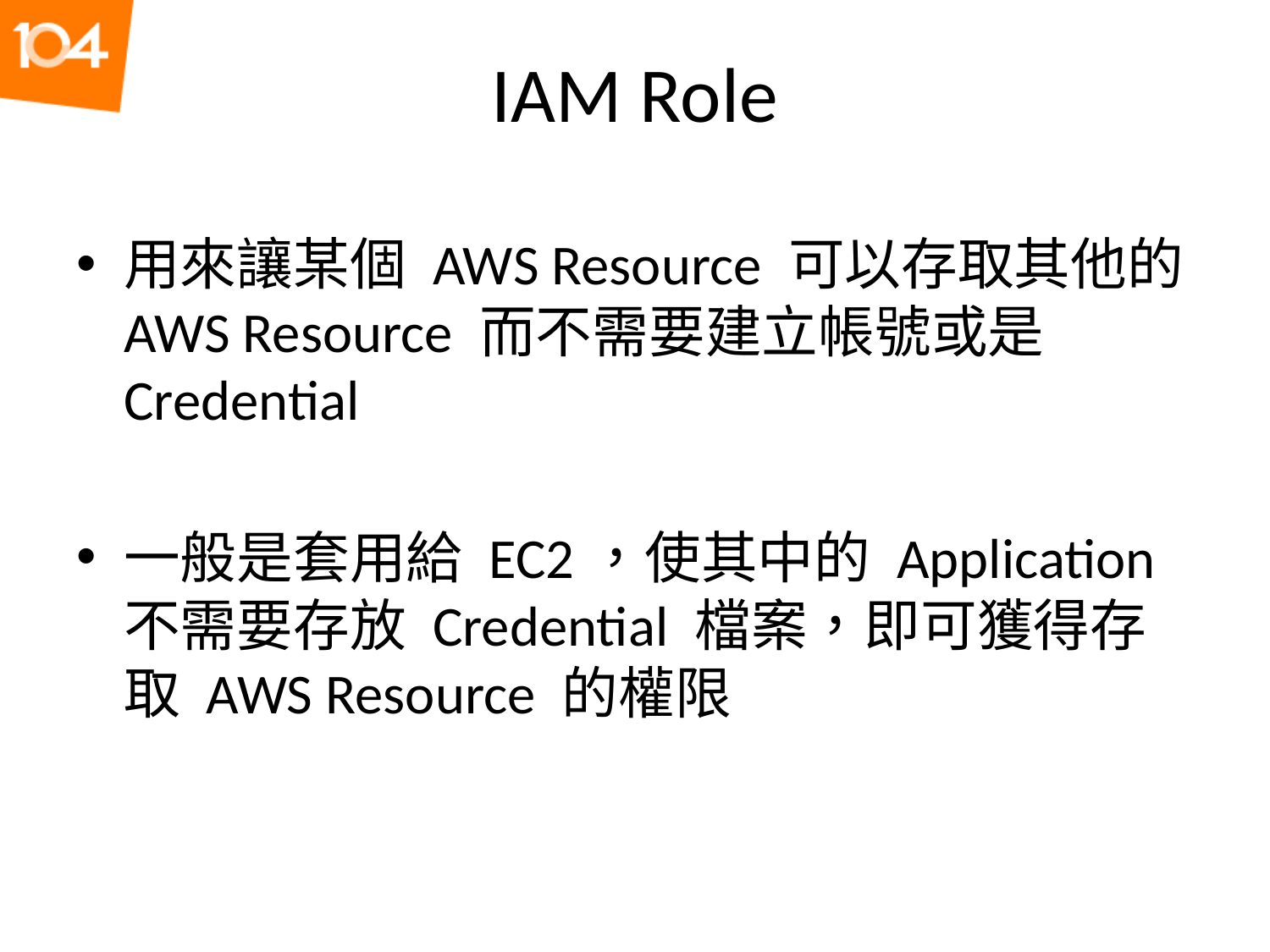

# IAM Role
用來讓某個 AWS Resource 可以存取其他的 AWS Resource 而不需要建立帳號或是 Credential

一般是套用給 EC2，使其中的 Application 不需要存放 Credential 檔案，即可獲得存取 AWS Resource 的權限